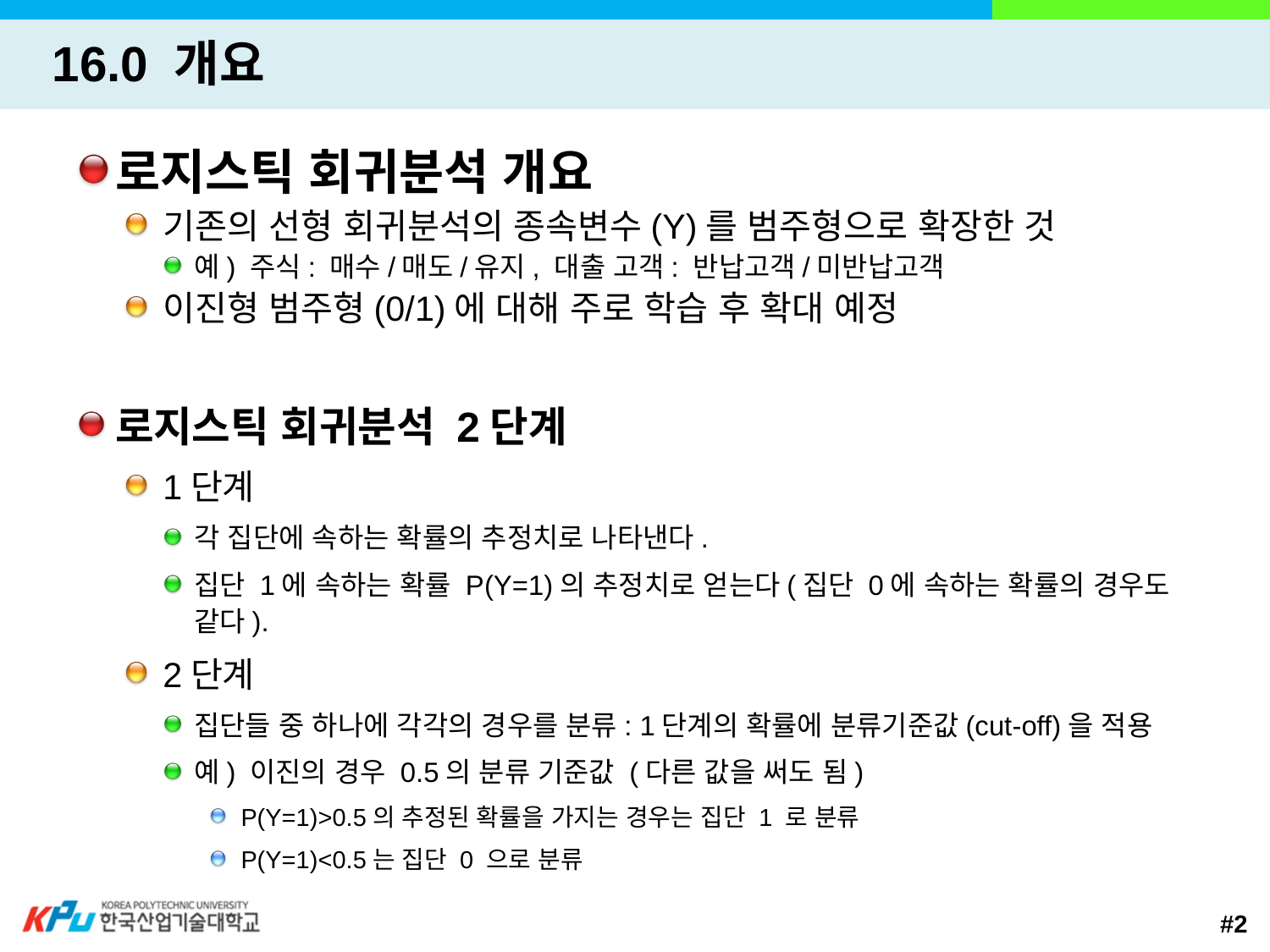

# 16.0 개요
로지스틱 회귀분석 개요
기존의 선형 회귀분석의 종속변수(Y)를 범주형으로 확장한 것
예) 주식: 매수/매도/유지, 대출 고객: 반납고객/미반납고객
이진형 범주형(0/1)에 대해 주로 학습 후 확대 예정

로지스틱 회귀분석 2단계
1단계
각 집단에 속하는 확률의 추정치로 나타낸다.
집단 1에 속하는 확률 P(Y=1)의 추정치로 얻는다(집단 0에 속하는 확률의 경우도 같다).
2단계
집단들 중 하나에 각각의 경우를 분류: 1단계의 확률에 분류기준값(cut-off)을 적용
예) 이진의 경우 0.5의 분류 기준값 (다른 값을 써도 됨)
P(Y=1)>0.5의 추정된 확률을 가지는 경우는 집단 1 로 분류
P(Y=1)<0.5는 집단 0 으로 분류